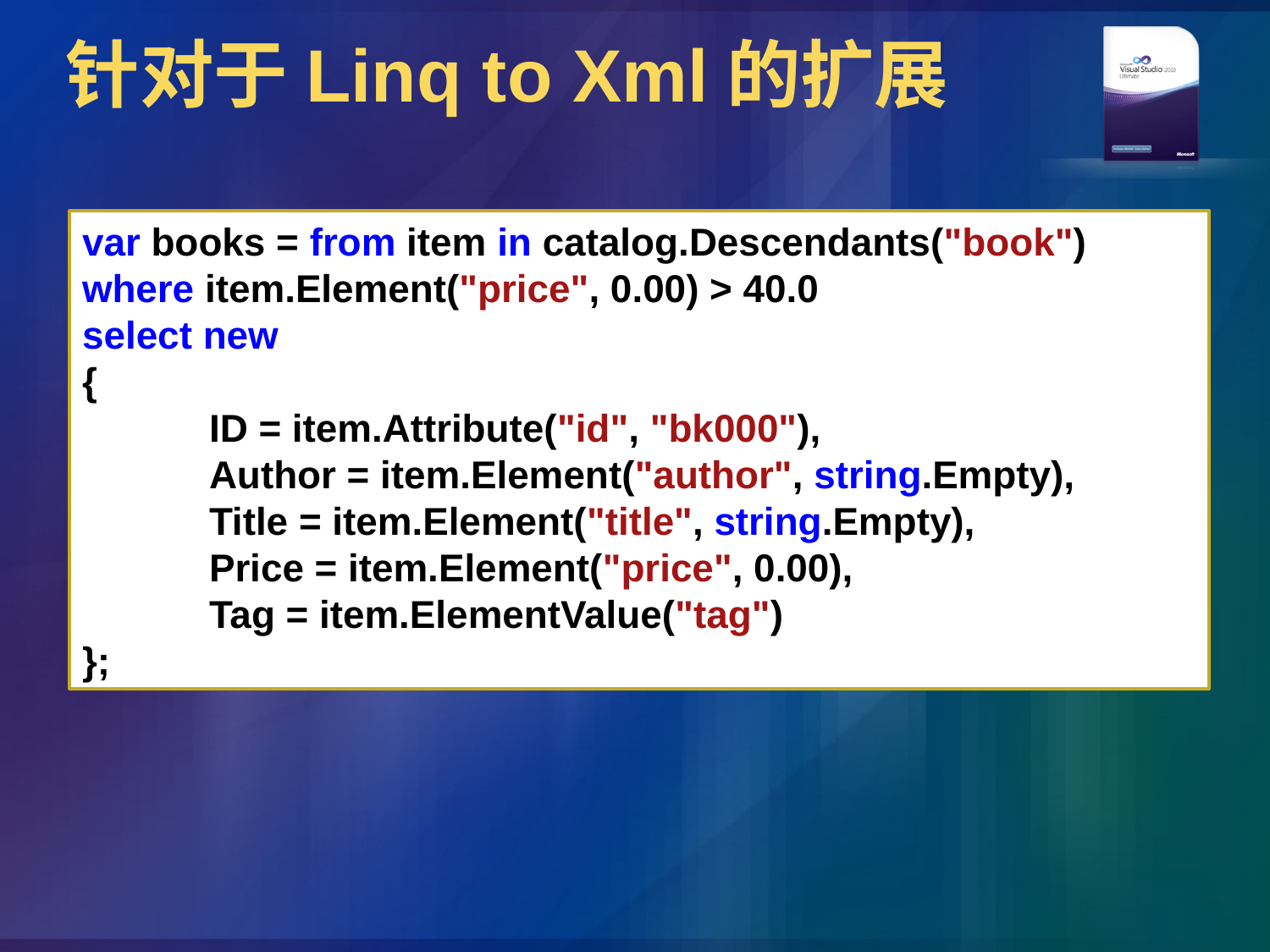

# 针对于Linq to Xml的扩展
var books = from item in catalog.Descendants("book")
where item.Element("price", 0.00) > 40.0
select new
{
	ID = item.Attribute("id", "bk000"),
	Author = item.Element("author", string.Empty),
	Title = item.Element("title", string.Empty),
	Price = item.Element("price", 0.00),
	Tag = item.ElementValue("tag")
};